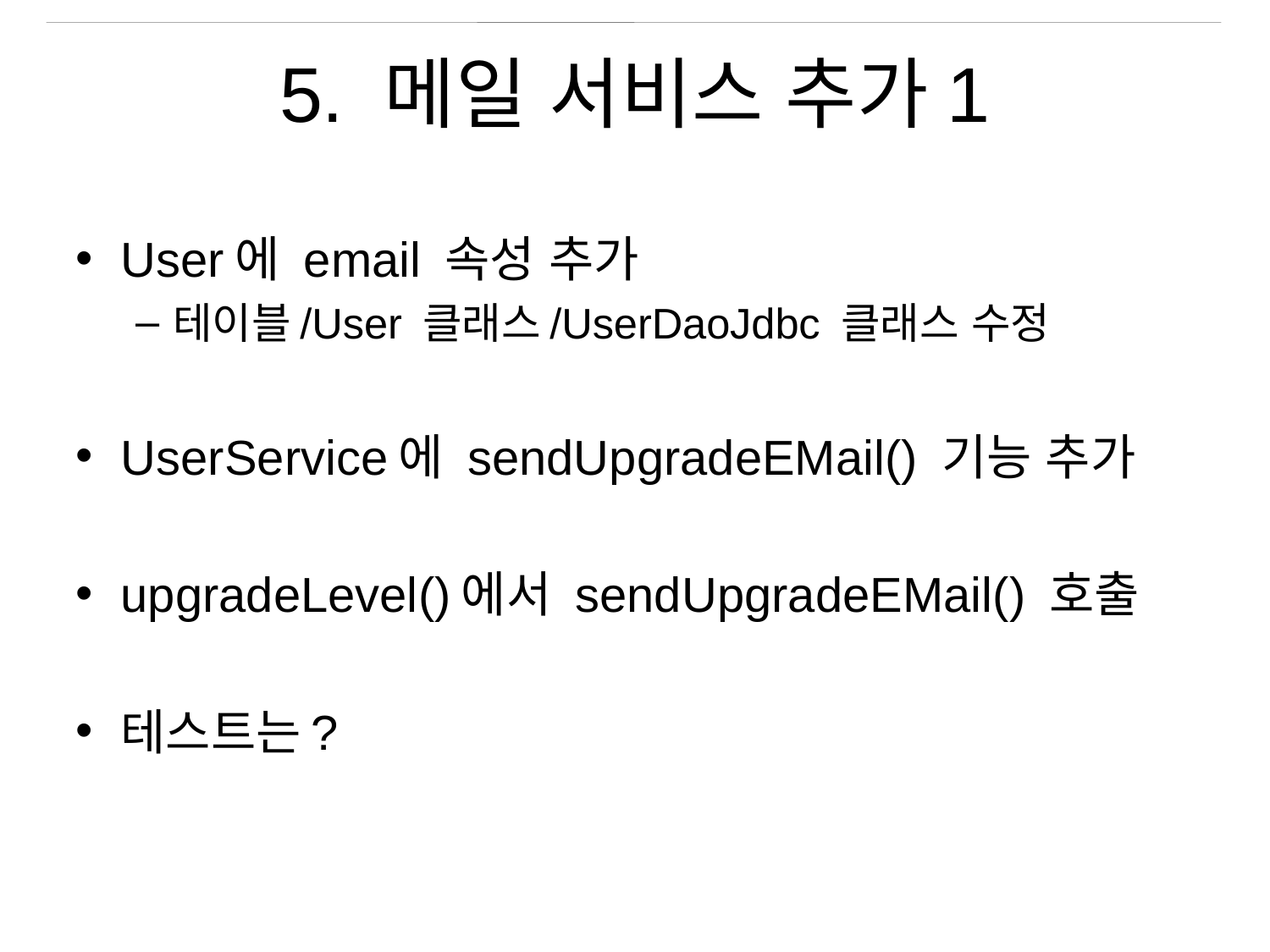

# 5. 메일 서비스 추가1
User에 email 속성 추가
테이블/User 클래스/UserDaoJdbc 클래스 수정

UserService에 sendUpgradeEMail() 기능 추가

upgradeLevel()에서 sendUpgradeEMail() 호출

테스트는?